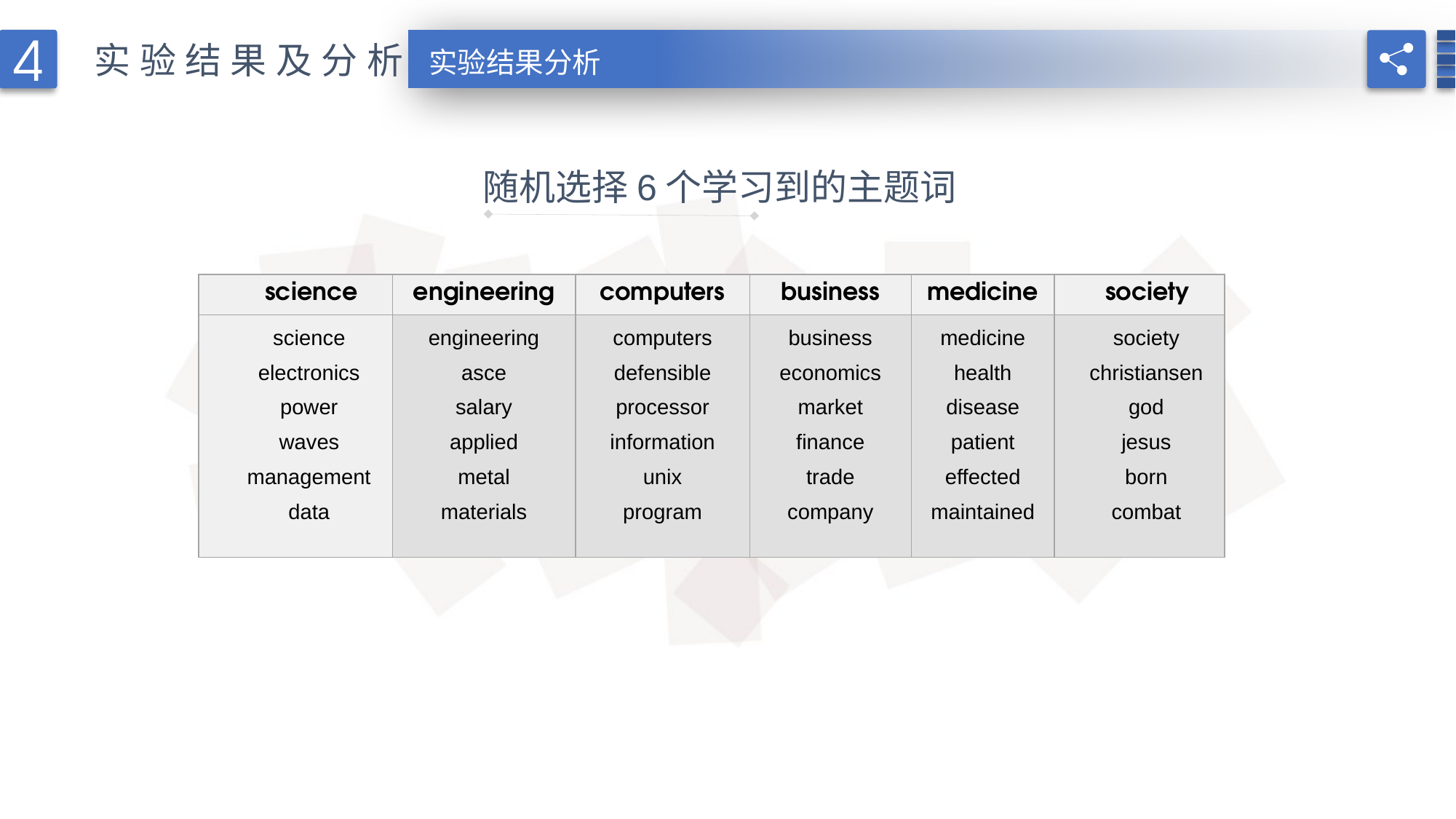

4

实验结果及分析
实验结果分析
随机选择6个学习到的主题词
| science | engineering | computers | business | medicine | society |
| --- | --- | --- | --- | --- | --- |
| science electronics power waves management data | engineering asce salary applied metal materials | computers defensible processor information unix program | business economics market finance trade company | medicine health disease patient effected maintained | society christiansen god jesus born combat |